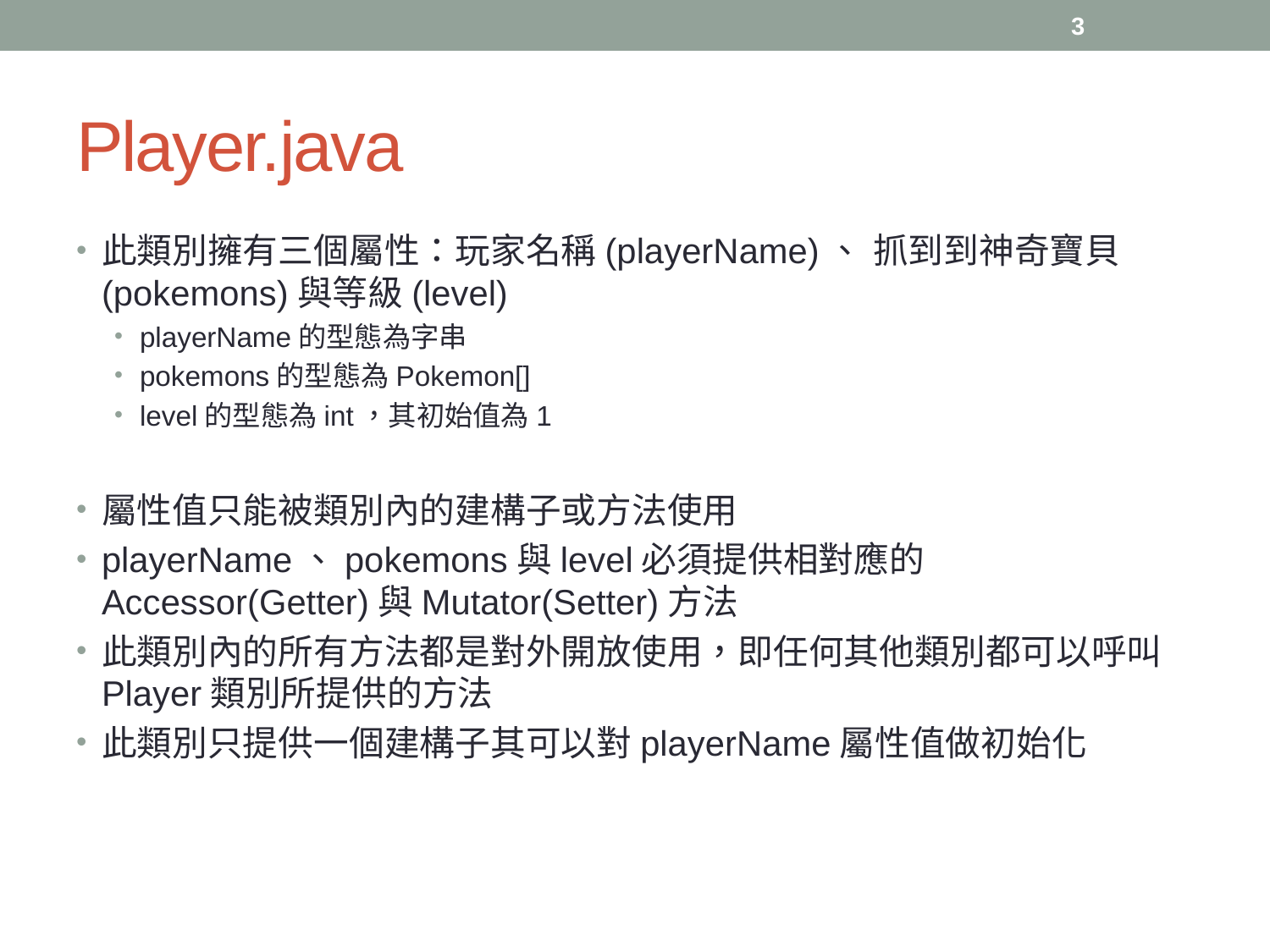

3
# Player.java
此類別擁有三個屬性：玩家名稱(playerName)、 抓到到神奇寶貝(pokemons)與等級(level)
playerName的型態為字串
pokemons的型態為Pokemon[]
level的型態為int，其初始值為1

屬性值只能被類別內的建構子或方法使用
playerName、pokemons與level必須提供相對應的Accessor(Getter)與Mutator(Setter)方法
此類別內的所有方法都是對外開放使用，即任何其他類別都可以呼叫Player類別所提供的方法
此類別只提供一個建構子其可以對playerName屬性值做初始化